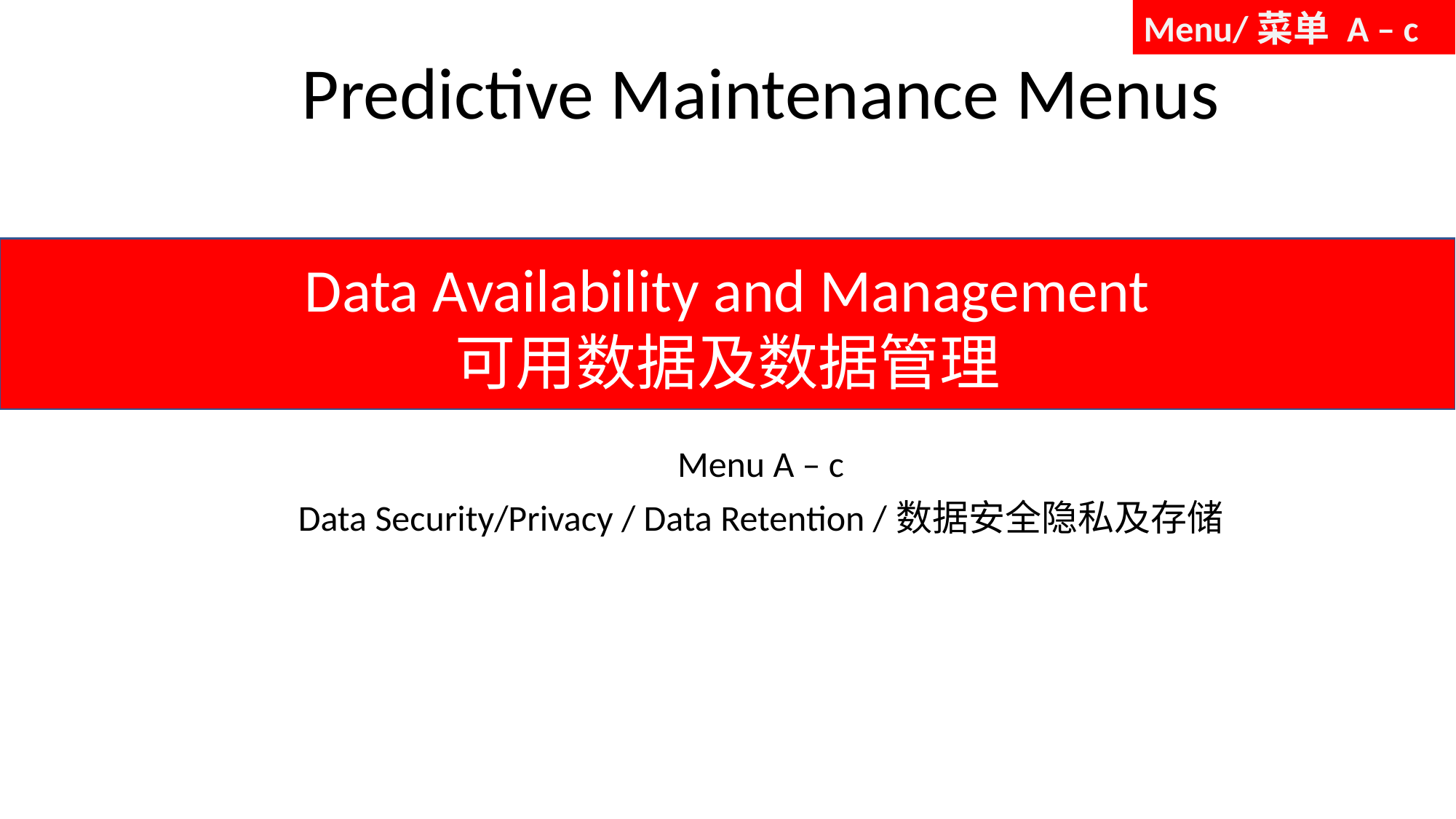

Menu/菜单 A – c
# Predictive Maintenance Menus
Data Availability and Management
可用数据及数据管理
Menu A – c
Data Security/Privacy / Data Retention /数据安全隐私及存储